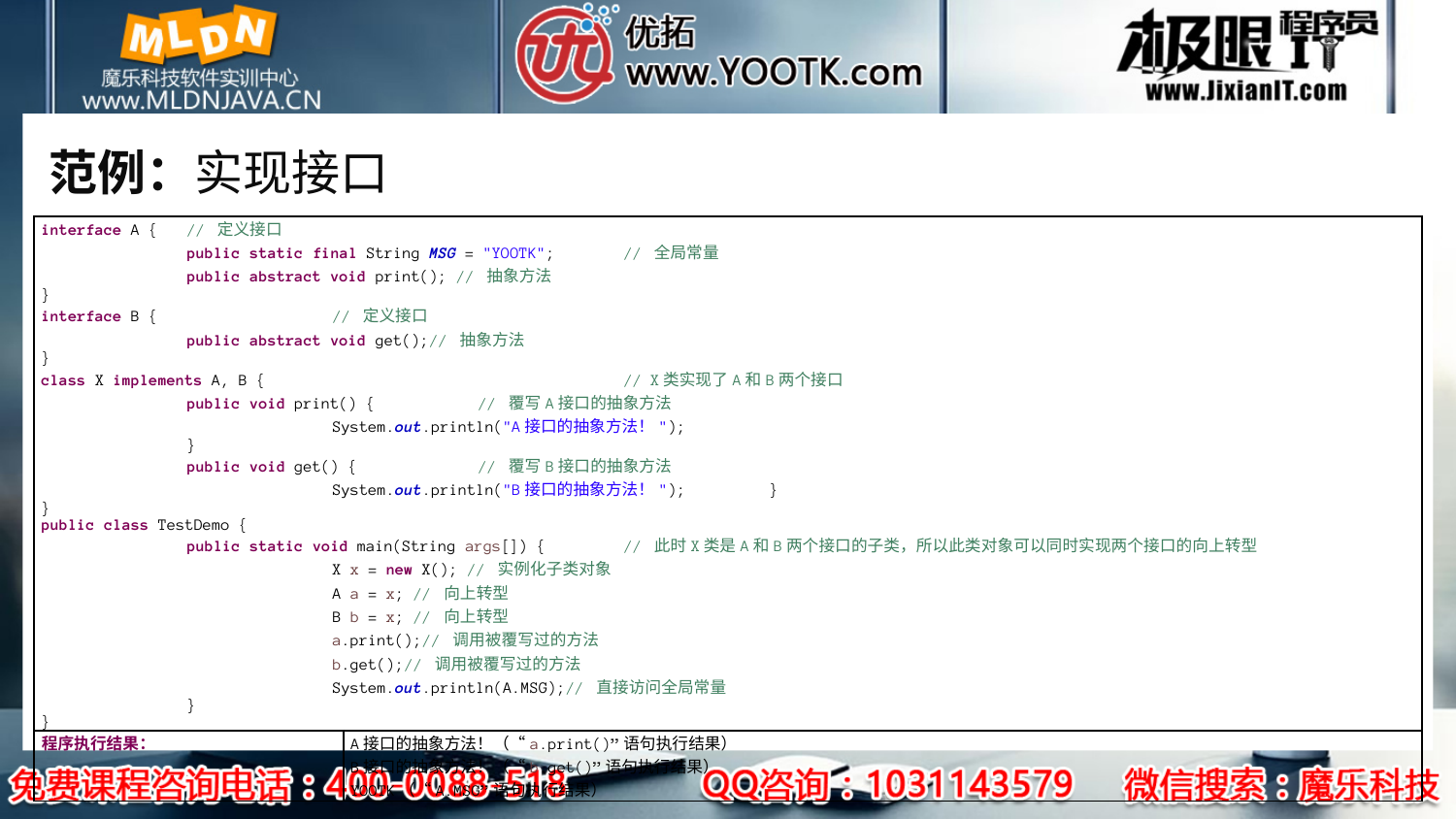

# 范例：实现接口
| interface A { // 定义接口 public static final String MSG = "YOOTK"; // 全局常量 public abstract void print(); // 抽象方法 } interface B { // 定义接口 public abstract void get();// 抽象方法 } class X implements A, B { // X类实现了A和B两个接口 public void print() { // 覆写A接口的抽象方法 System.out.println("A接口的抽象方法！"); } public void get() { // 覆写B接口的抽象方法 System.out.println("B接口的抽象方法！"); } } public class TestDemo { public static void main(String args[]) { // 此时X类是A和B两个接口的子类，所以此类对象可以同时实现两个接口的向上转型 X x = new X(); // 实例化子类对象 A a = x; // 向上转型 B b = x; // 向上转型 a.print();// 调用被覆写过的方法 b.get();// 调用被覆写过的方法 System.out.println(A.MSG);// 直接访问全局常量 } } |  |
| --- | --- |
| 程序执行结果： | A接口的抽象方法！（“a.print()”语句执行结果） B接口的抽象方法！（“b.get()”语句执行结果） YOOTK（“A.MSG”语句执行结果） |